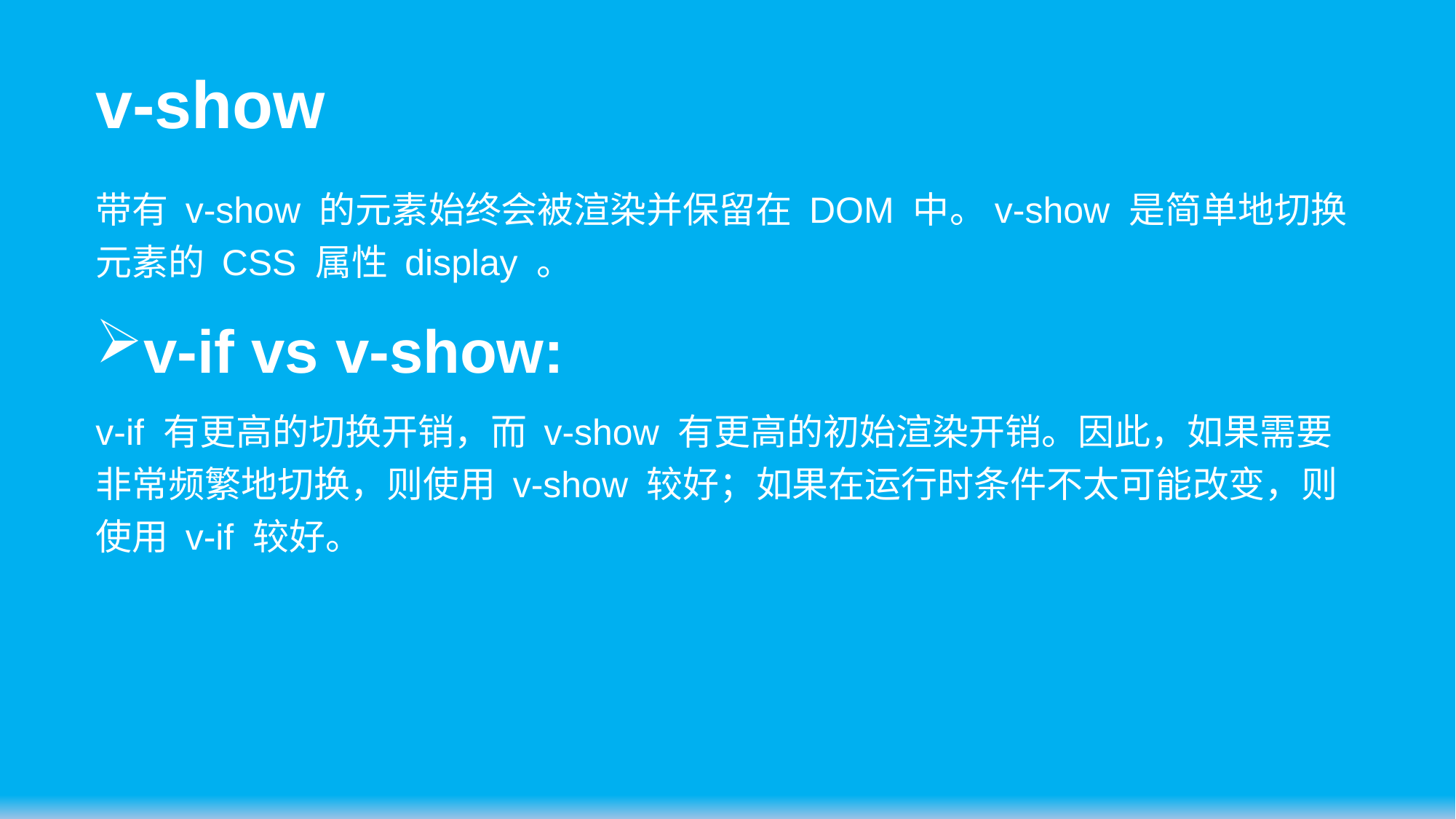

# v-show
带有 v-show 的元素始终会被渲染并保留在 DOM 中。v-show 是简单地切换元素的 CSS 属性 display 。
v-if vs v-show:
v-if 有更高的切换开销，而 v-show 有更高的初始渲染开销。因此，如果需要非常频繁地切换，则使用 v-show 较好；如果在运行时条件不太可能改变，则使用 v-if 较好。